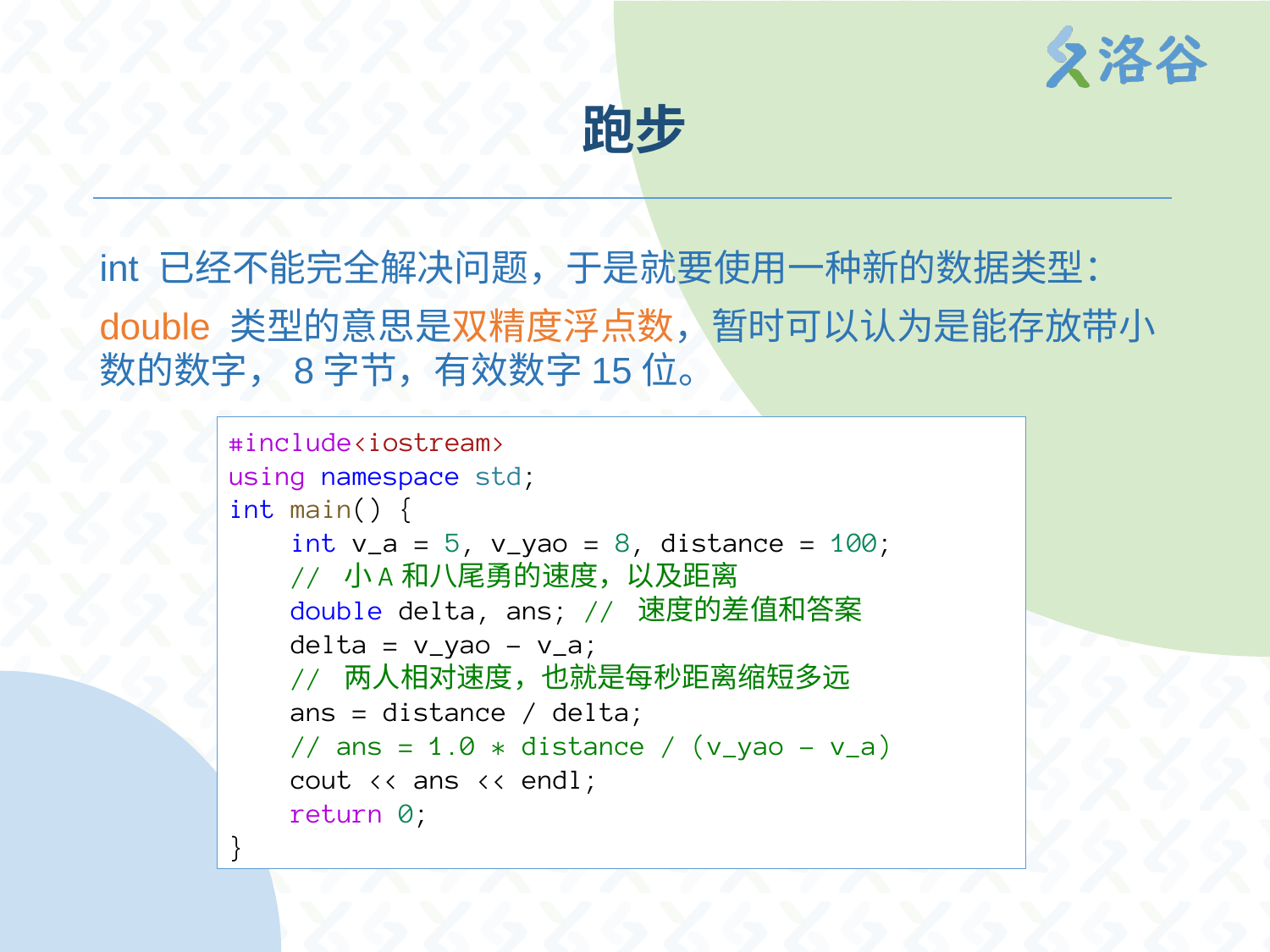

# 跑步
int 已经不能完全解决问题，于是就要使用一种新的数据类型：
double 类型的意思是双精度浮点数，暂时可以认为是能存放带小数的数字，8字节，有效数字15位。

#include<iostream>
using namespace std;
int main() {
    int v_a = 5, v_yao = 8, distance = 100; 
    // 小A和八尾勇的速度，以及距离
    double delta, ans; // 速度的差值和答案
    delta = v_yao - v_a; 
    // 两人相对速度，也就是每秒距离缩短多远
    ans = distance / delta;
    // ans = 1.0 * distance / (v_yao - v_a)
    cout << ans << endl;
    return 0;
}